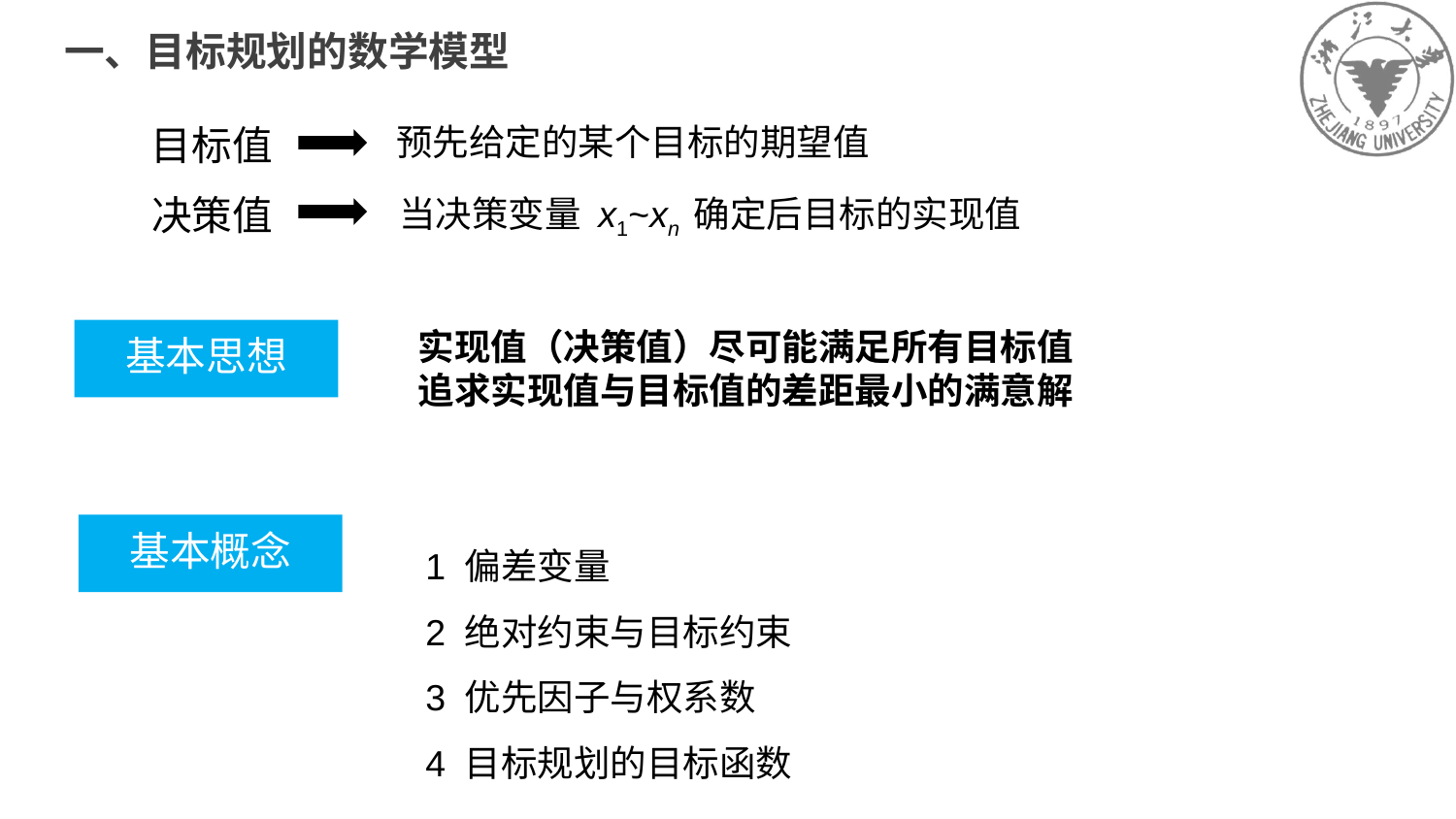

一、目标规划的数学模型
目标值
预先给定的某个目标的期望值

决策值
当决策变量 x1~xn 确定后目标的实现值

实现值（决策值）尽可能满足所有目标值
追求实现值与目标值的差距最小的满意解
基本思想
基本概念
1 偏差变量
2 绝对约束与目标约束
3 优先因子与权系数
4 目标规划的目标函数